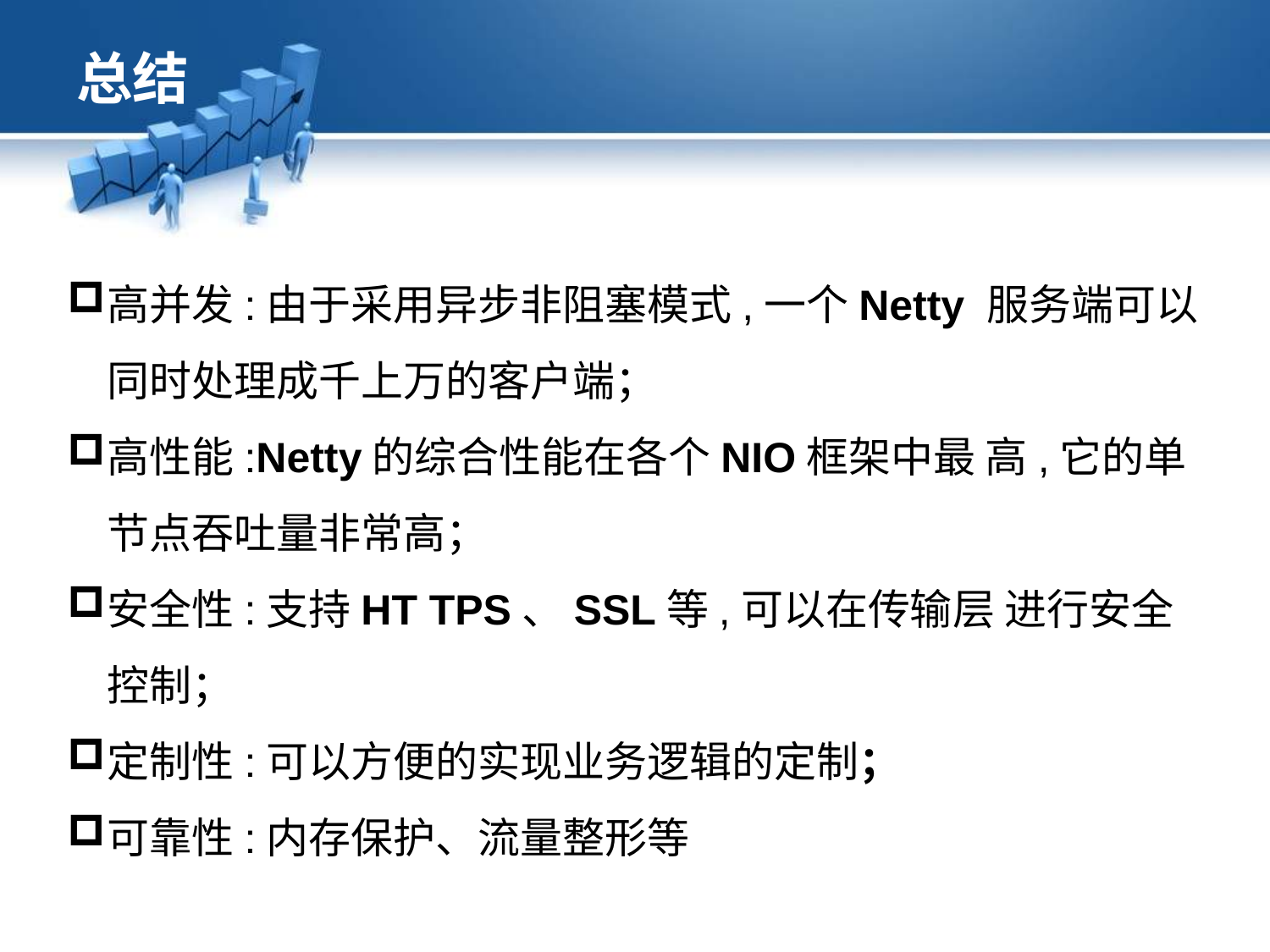

# 总结
高并发:由于采用异步非阻塞模式,一个Netty 服务端可以同时处理成千上万的客户端；
高性能:Netty的综合性能在各个NIO框架中最 高,它的单节点吞吐量非常高；
安全性:支持HT TPS、SSL等,可以在传输层 进行安全控制；
定制性:可以方便的实现业务逻辑的定制；
可靠性:内存保护、流量整形等